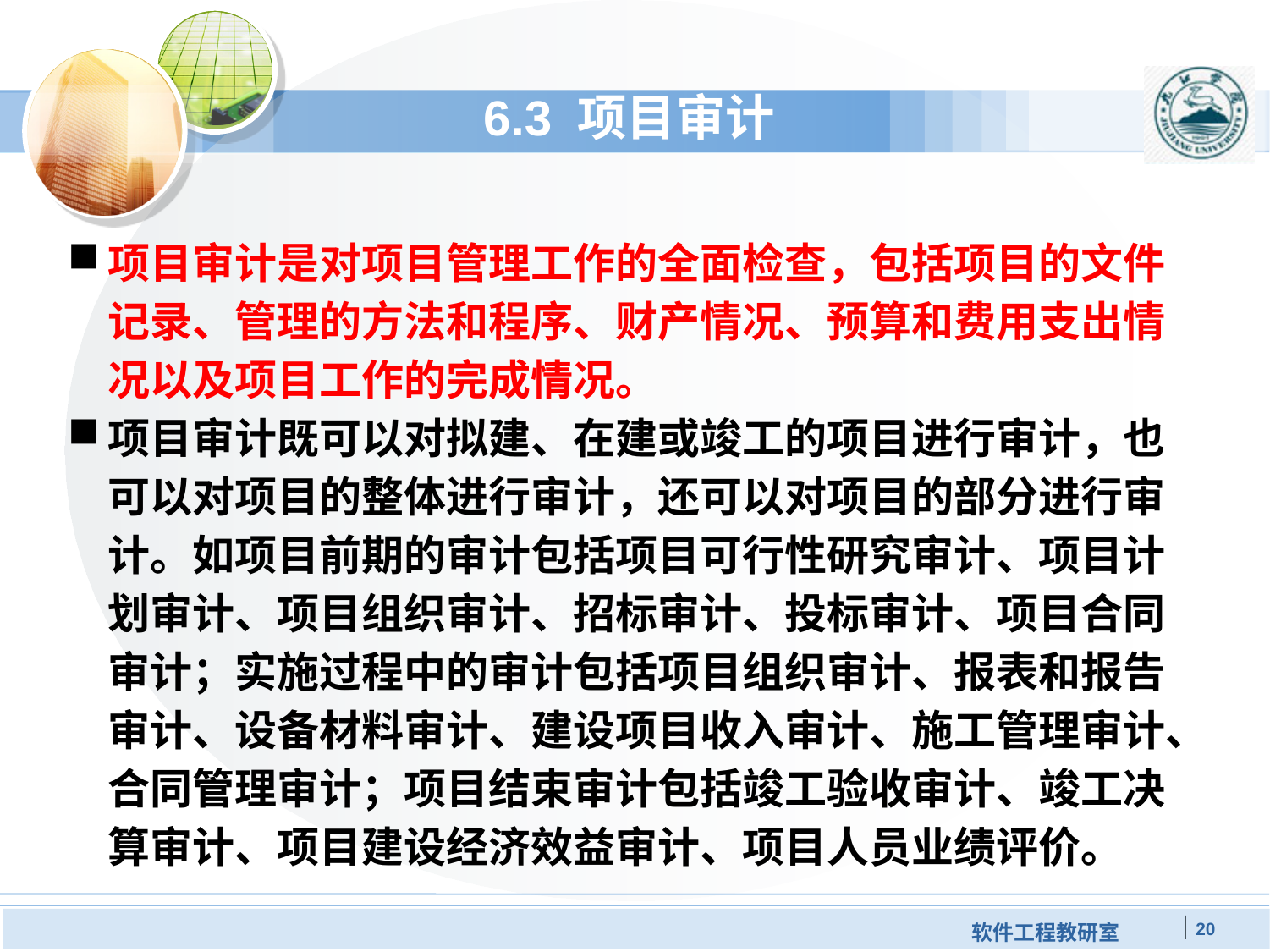

# 6.3 项目审计
项目审计是对项目管理工作的全面检查，包括项目的文件记录、管理的方法和程序、财产情况、预算和费用支出情况以及项目工作的完成情况。
项目审计既可以对拟建、在建或竣工的项目进行审计，也可以对项目的整体进行审计，还可以对项目的部分进行审计。如项目前期的审计包括项目可行性研究审计、项目计划审计、项目组织审计、招标审计、投标审计、项目合同审计；实施过程中的审计包括项目组织审计、报表和报告审计、设备材料审计、建设项目收入审计、施工管理审计、合同管理审计；项目结束审计包括竣工验收审计、竣工决算审计、项目建设经济效益审计、项目人员业绩评价。